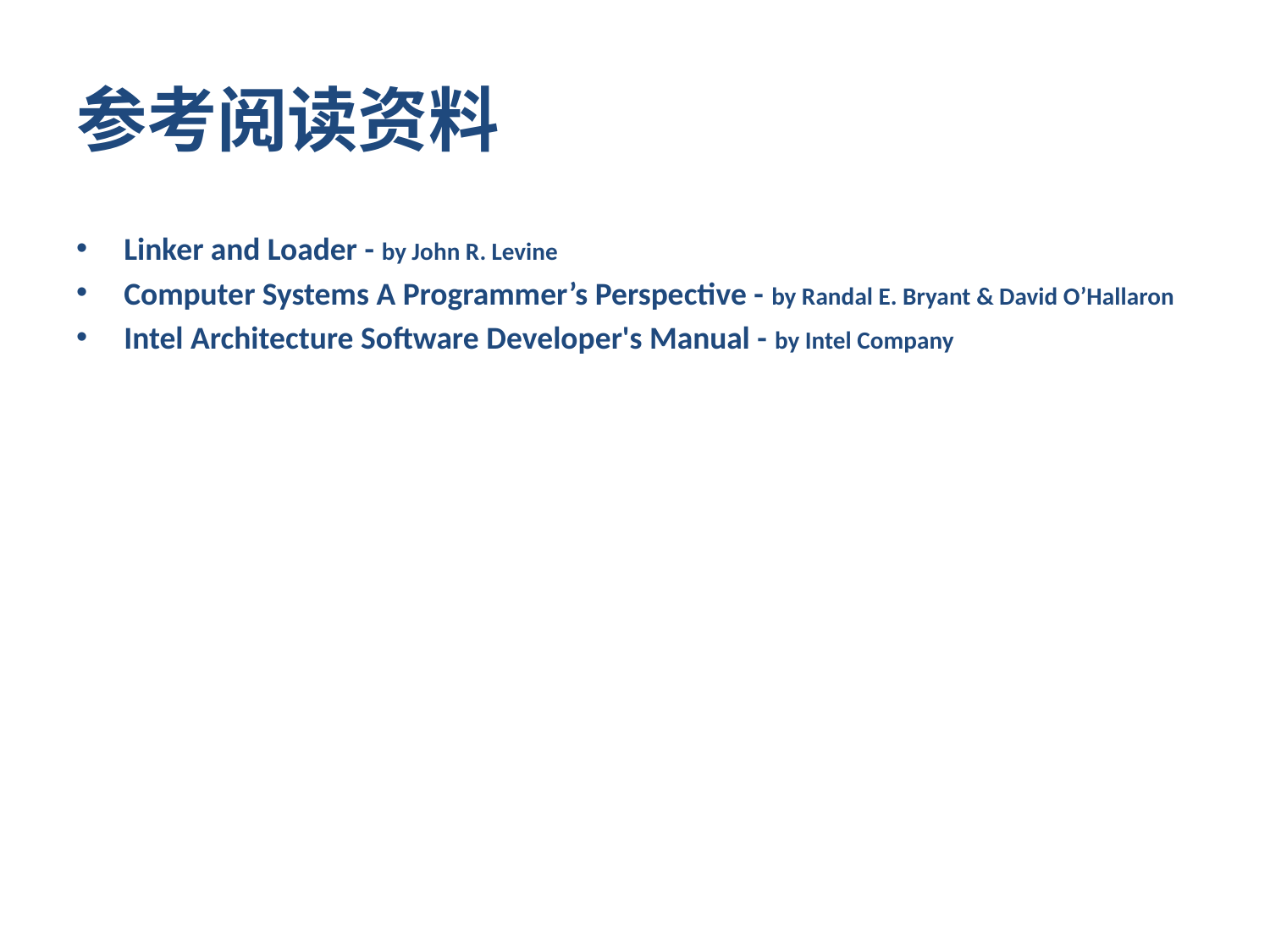

# 参考阅读资料
Linker and Loader - by John R. Levine
Computer Systems A Programmer’s Perspective - by Randal E. Bryant & David O’Hallaron
Intel Architecture Software Developer's Manual - by Intel Company